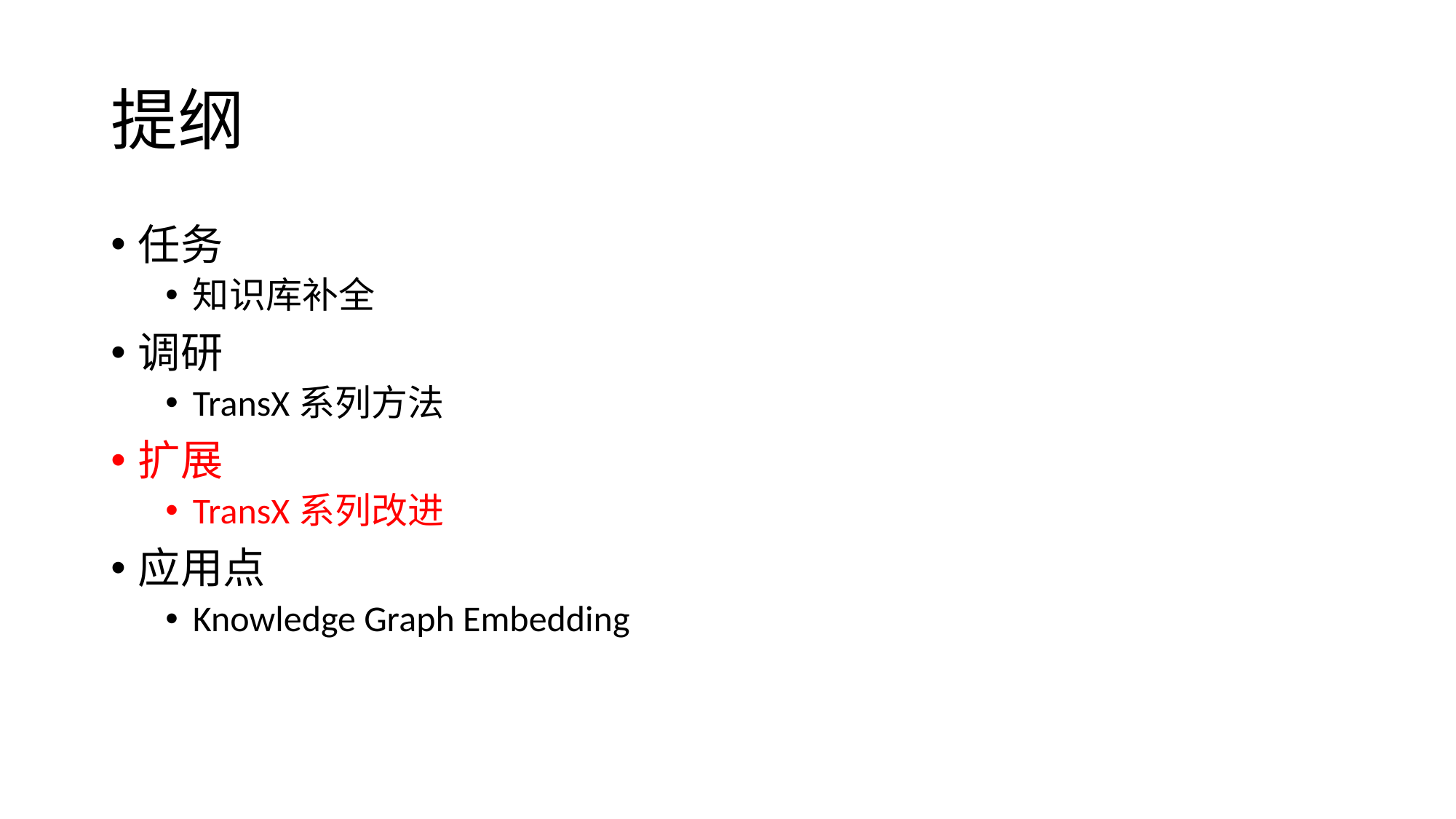

# 提纲
任务
知识库补全
调研
TransX系列方法
扩展
TransX系列改进
应用点
Knowledge Graph Embedding